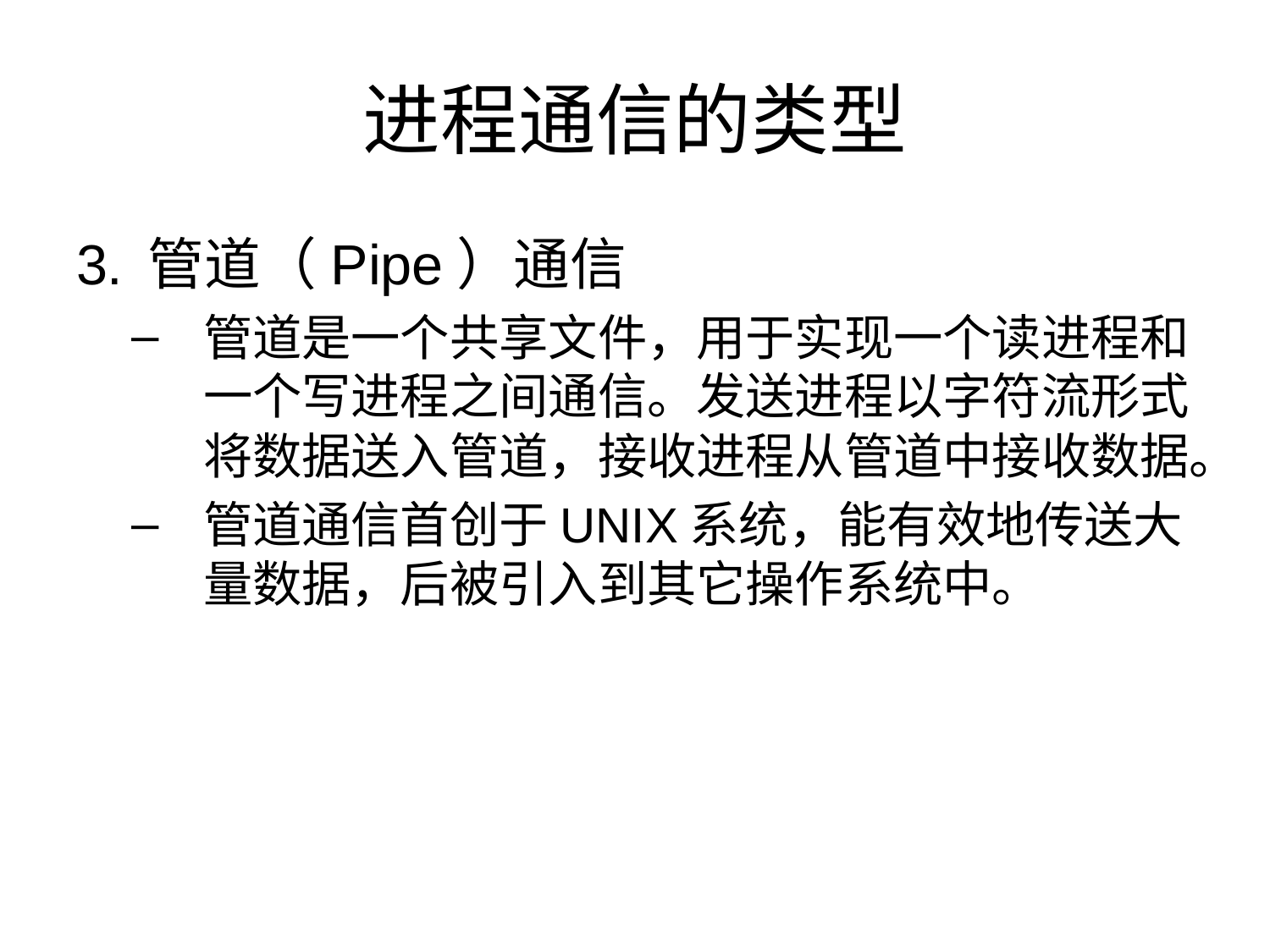

# 进程通信的类型
管道（Pipe）通信
管道是一个共享文件，用于实现一个读进程和一个写进程之间通信。发送进程以字符流形式将数据送入管道，接收进程从管道中接收数据。
管道通信首创于UNIX系统，能有效地传送大量数据，后被引入到其它操作系统中。